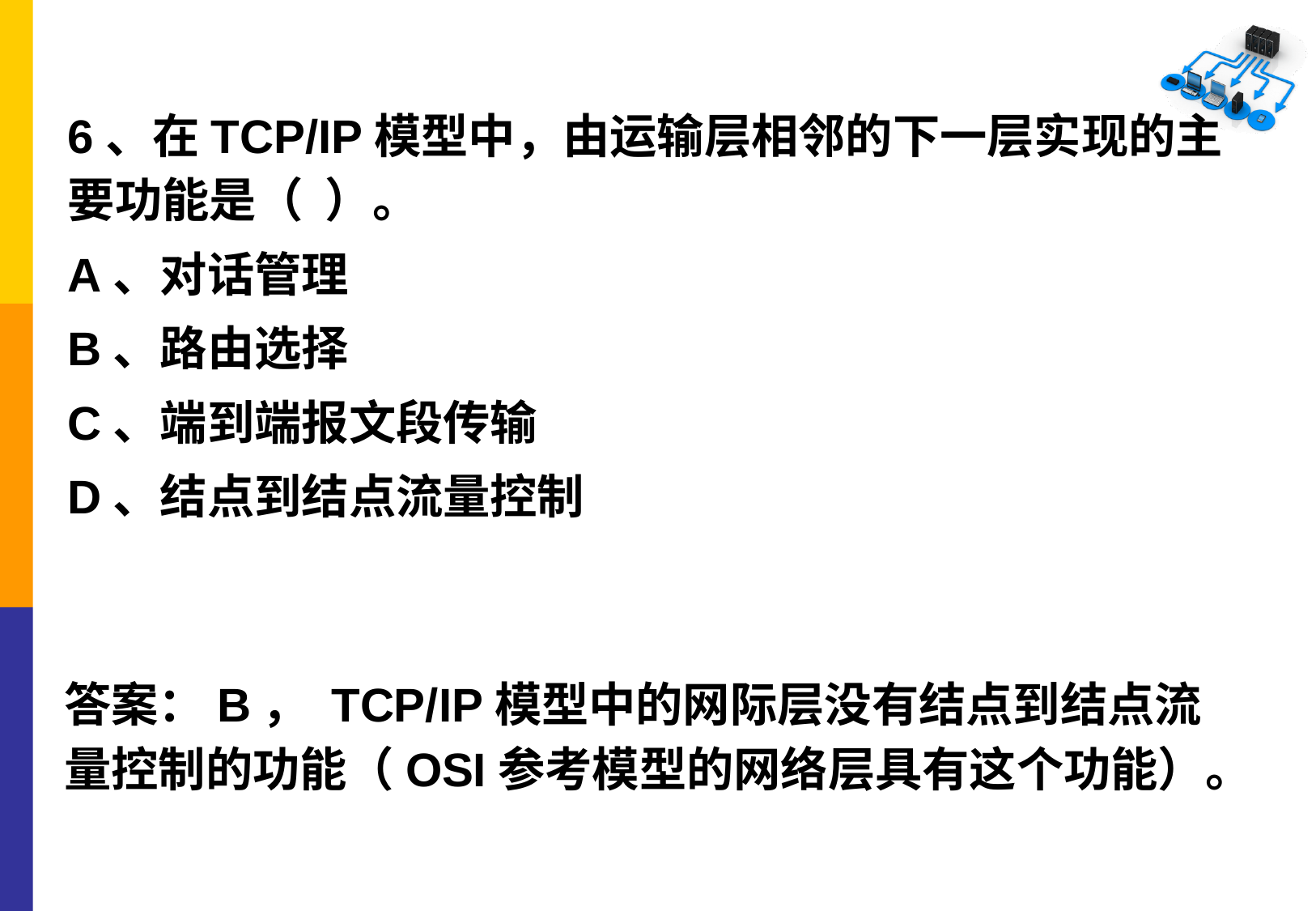

6、在TCP/IP模型中，由运输层相邻的下一层实现的主要功能是（  ）。
A、对话管理
B、路由选择
C、端到端报文段传输
D、结点到结点流量控制
答案：B， TCP/IP模型中的网际层没有结点到结点流量控制的功能（OSI参考模型的网络层具有这个功能）。